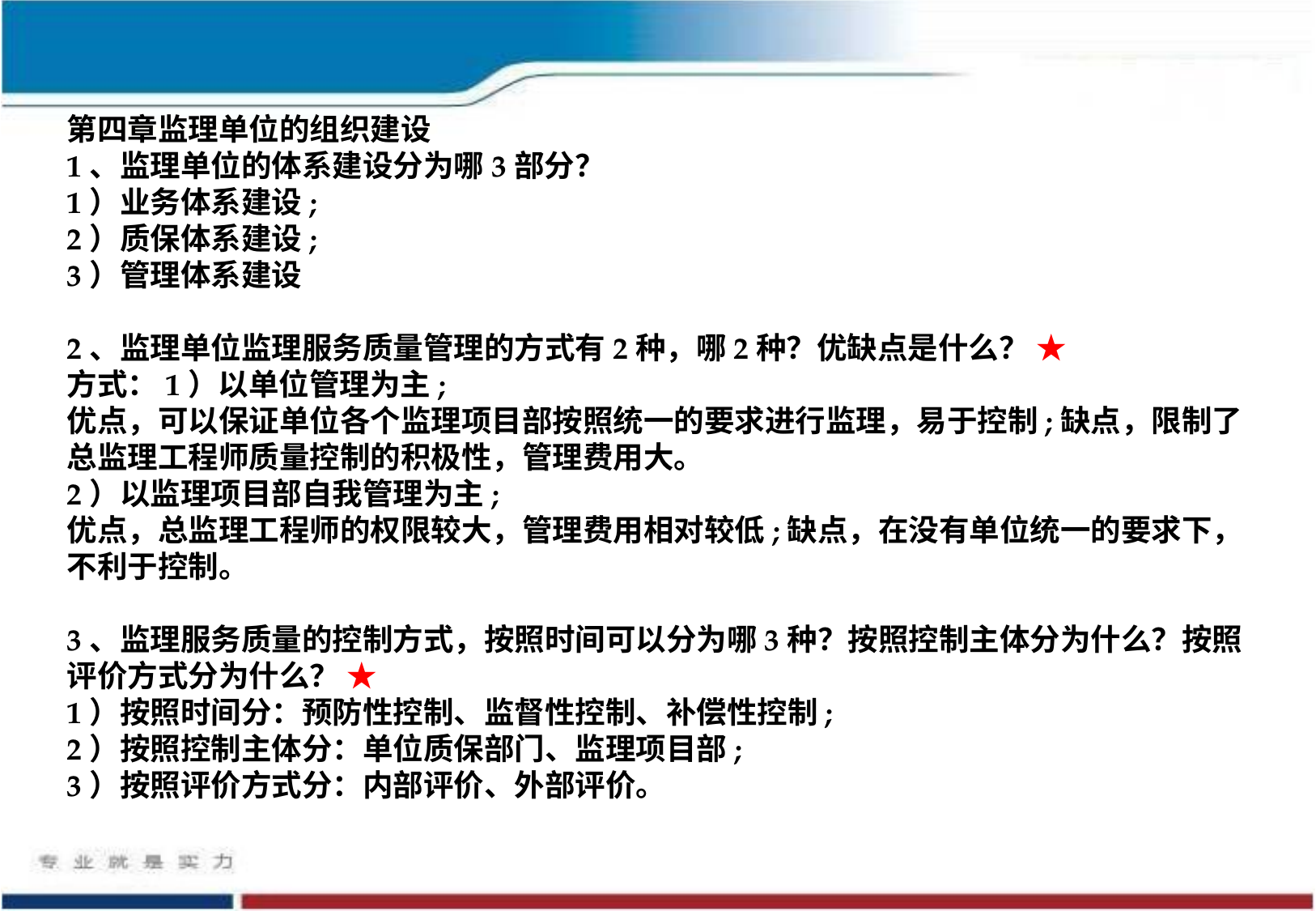

第四章监理单位的组织建设
1、监理单位的体系建设分为哪3部分？
1）业务体系建设;
2）质保体系建设;
3）管理体系建设

2、监理单位监理服务质量管理的方式有2种，哪2种？优缺点是什么？ ★
方式：1）以单位管理为主;
优点，可以保证单位各个监理项目部按照统一的要求进行监理，易于控制;缺点，限制了总监理工程师质量控制的积极性，管理费用大。
2）以监理项目部自我管理为主;
优点，总监理工程师的权限较大，管理费用相对较低;缺点，在没有单位统一的要求下，不利于控制。

3、监理服务质量的控制方式，按照时间可以分为哪3种？按照控制主体分为什么？按照评价方式分为什么？ ★
1）按照时间分：预防性控制、监督性控制、补偿性控制;
2）按照控制主体分：单位质保部门、监理项目部;
3）按照评价方式分：内部评价、外部评价。